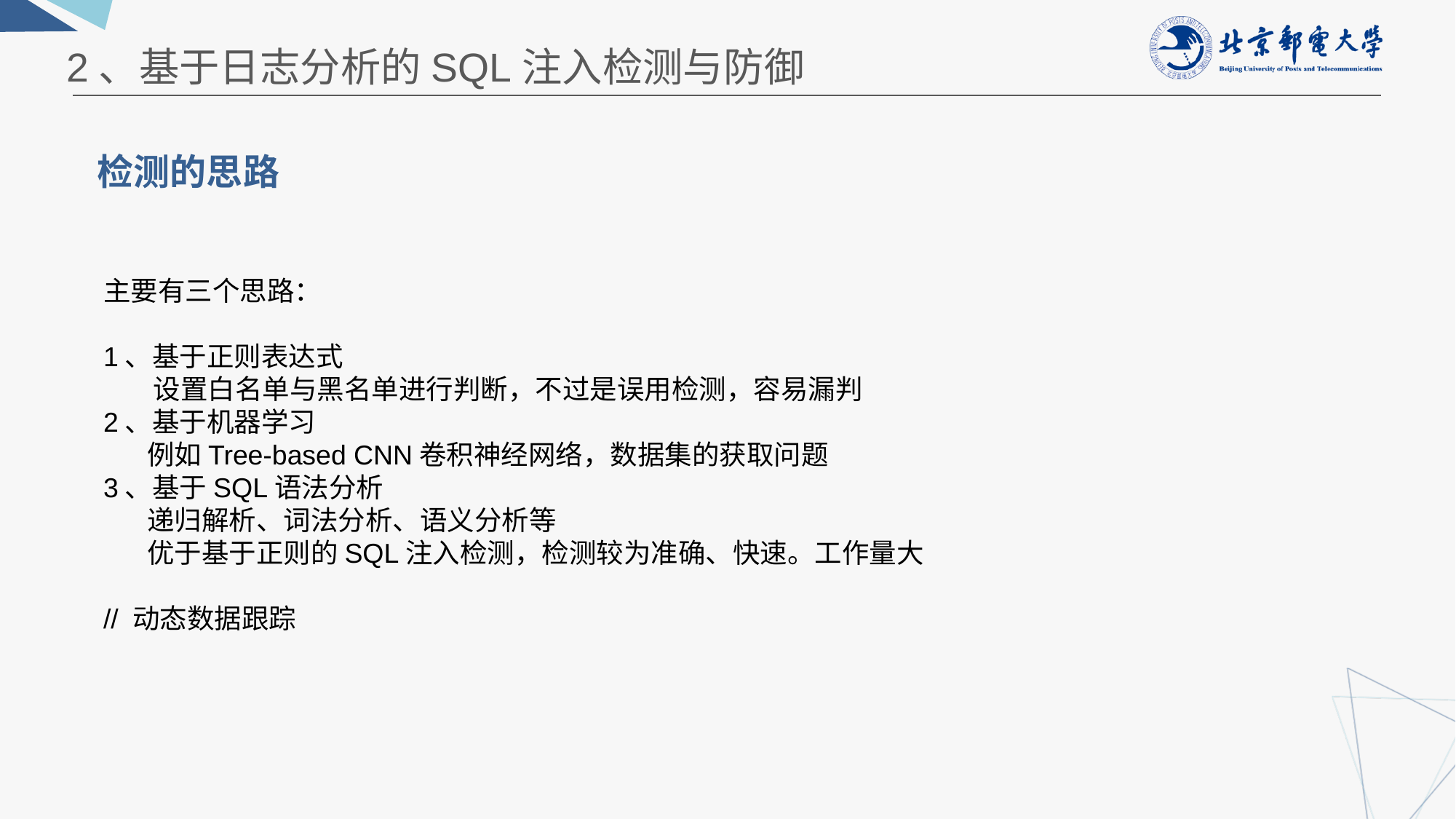

2、基于日志分析的SQL注入检测与防御
检测的思路
主要有三个思路：

1、基于正则表达式
       设置白名单与黑名单进行判断，不过是误用检测，容易漏判
2、基于机器学习
      例如Tree-based CNN卷积神经网络，数据集的获取问题
3、基于SQL语法分析
      递归解析、词法分析、语义分析等
      优于基于正则的SQL注入检测，检测较为准确、快速。工作量大

// 动态数据跟踪